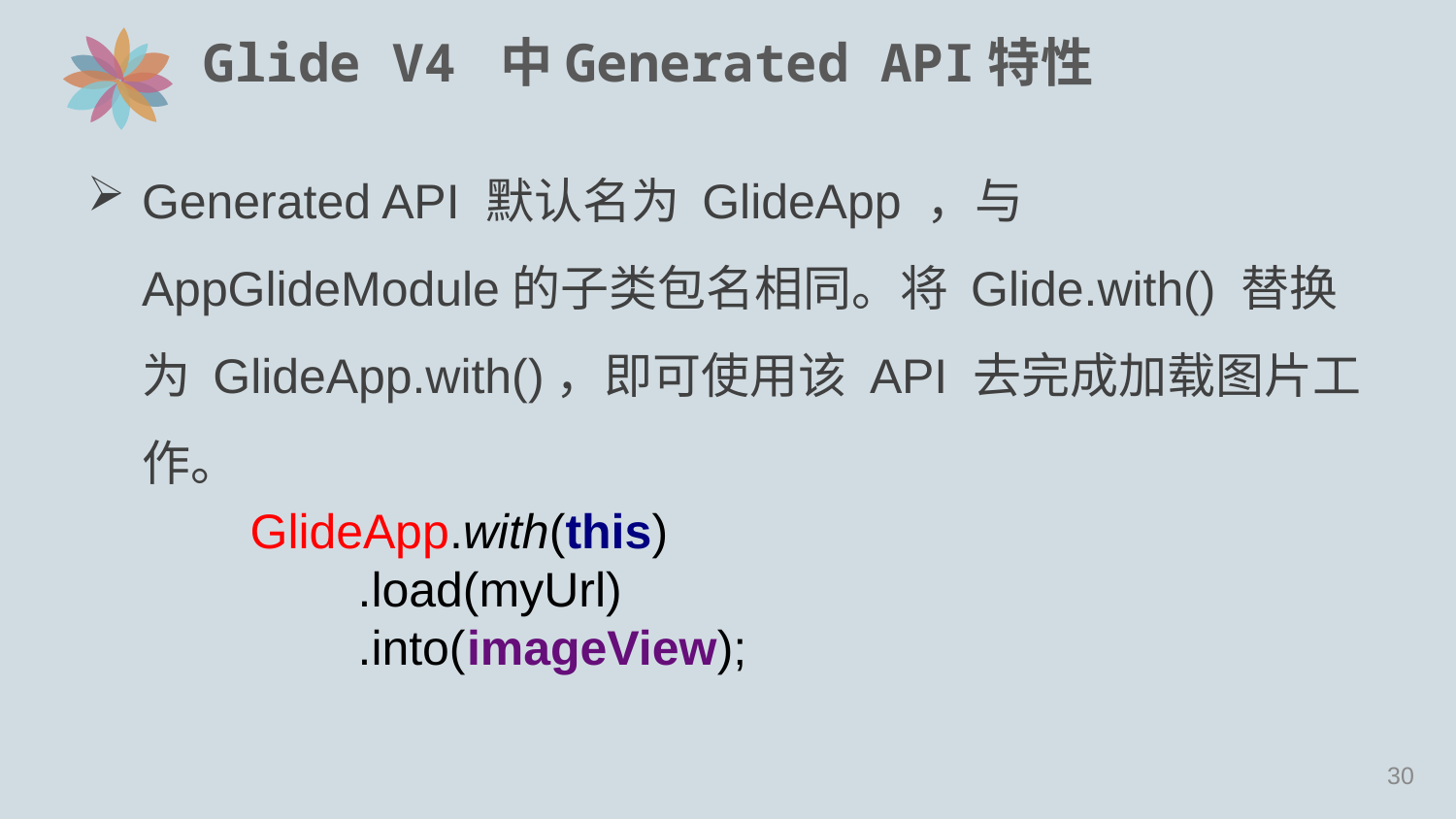

# Glide V4 中Generated API特性
Generated API 默认名为 GlideApp ，与 AppGlideModule的子类包名相同。将 Glide.with() 替换为 GlideApp.with()，即可使用该 API 去完成加载图片工作。
            GlideApp.with(this)
                    .load(myUrl)
                    .into(imageView);

30